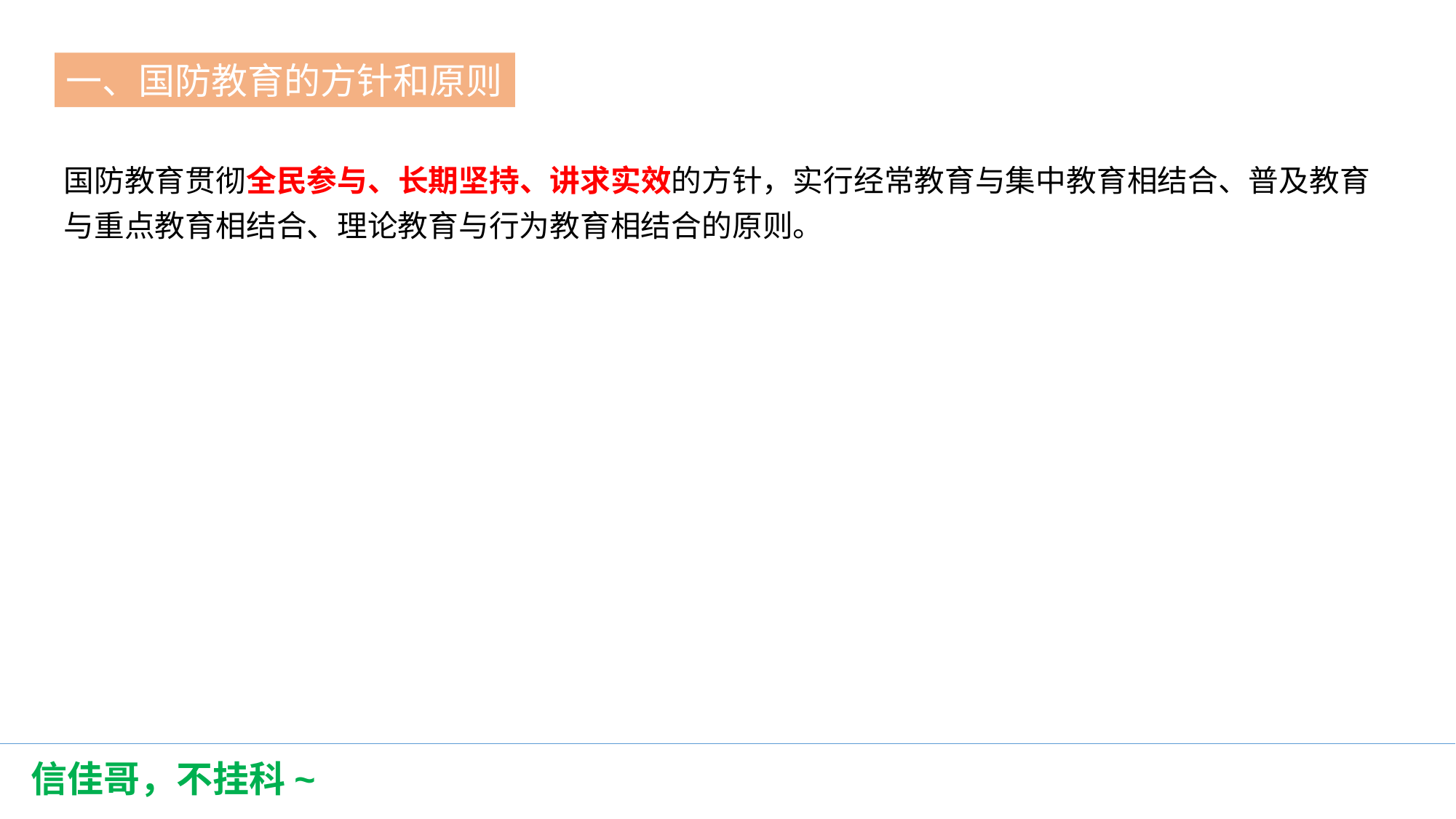

一、国防教育的方针和原则
第一节
国防教育贯彻全民参与、长期坚持、讲求实效的方针，实行经常教育与集中教育相结合、普及教育与重点教育相结合、理论教育与行为教育相结合的原则。